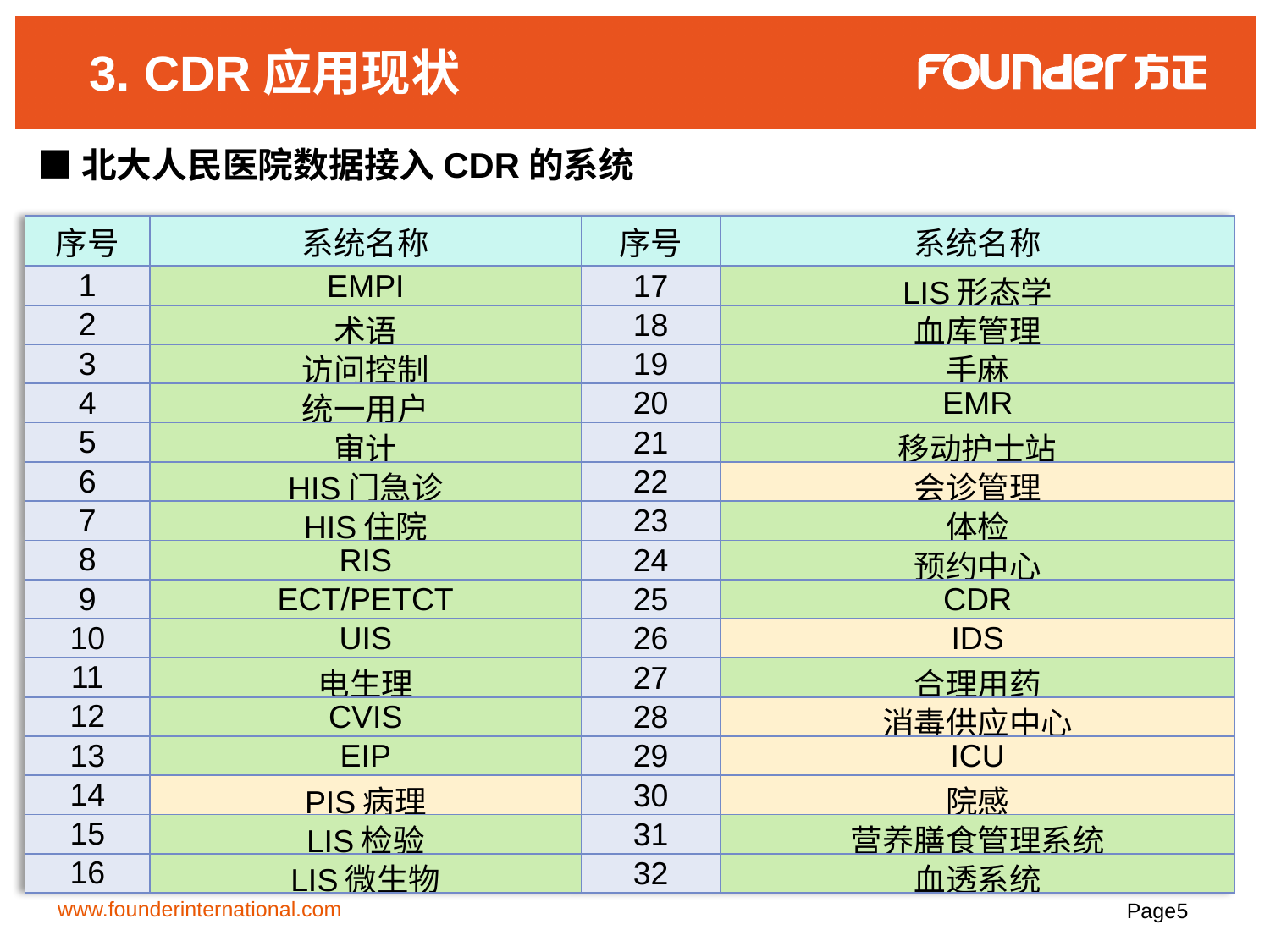

# 3. CDR应用现状
■北大人民医院数据接入CDR的系统
| 序号 | 系统名称 | 序号 | 系统名称 |
| --- | --- | --- | --- |
| 1 | EMPI | 17 | LIS形态学 |
| 2 | 术语 | 18 | 血库管理 |
| 3 | 访问控制 | 19 | 手麻 |
| 4 | 统一用户 | 20 | EMR |
| 5 | 审计 | 21 | 移动护士站 |
| 6 | HIS门急诊 | 22 | 会诊管理 |
| 7 | HIS住院 | 23 | 体检 |
| 8 | RIS | 24 | 预约中心 |
| 9 | ECT/PETCT | 25 | CDR |
| 10 | UIS | 26 | IDS |
| 11 | 电生理 | 27 | 合理用药 |
| 12 | CVIS | 28 | 消毒供应中心 |
| 13 | EIP | 29 | ICU |
| 14 | PIS病理 | 30 | 院感 |
| 15 | LIS检验 | 31 | 营养膳食管理系统 |
| 16 | LIS微生物 | 32 | 血透系统 |
www.founderinternational.com
Page5